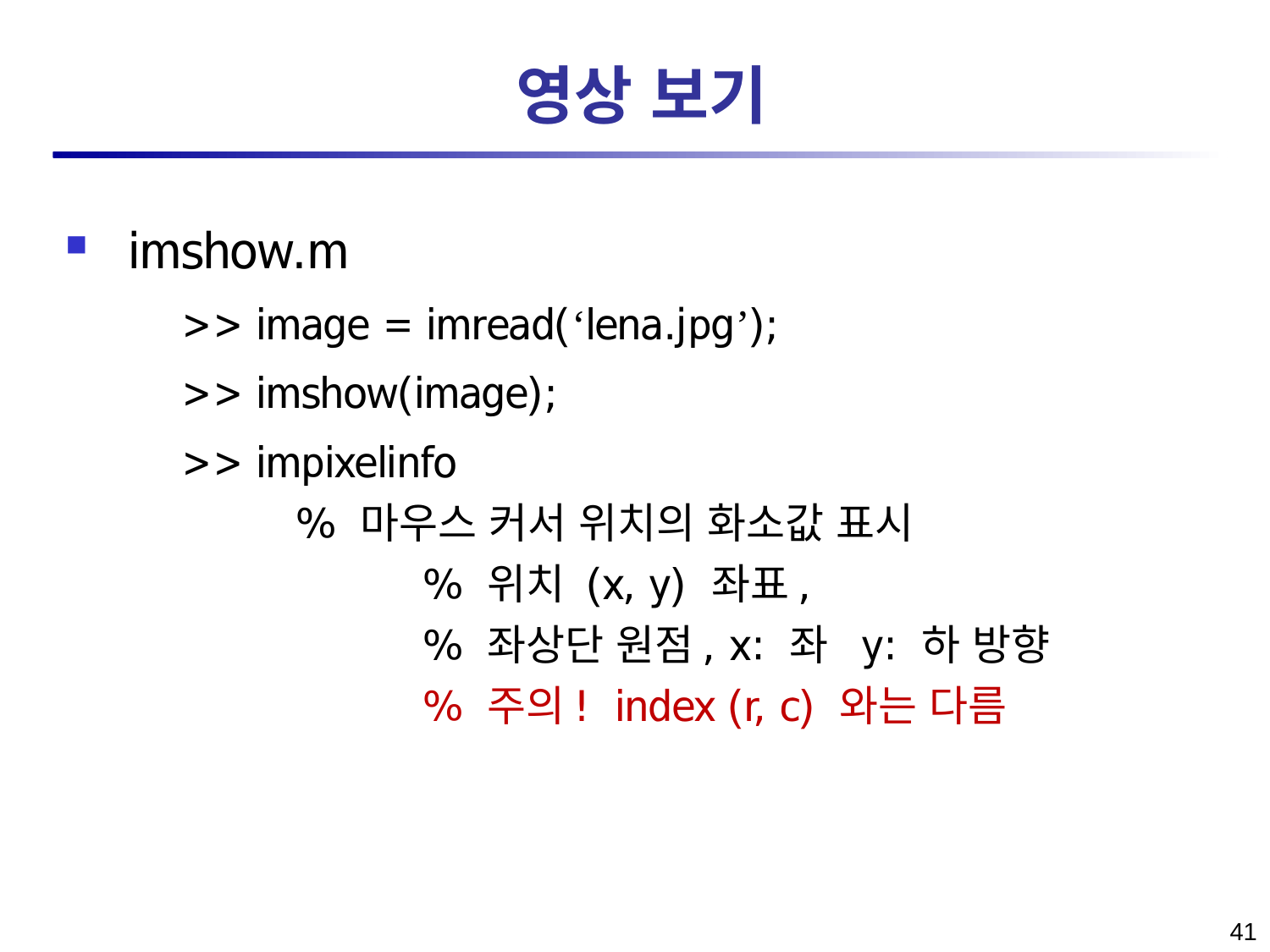

# 영상 보기
 imshow.m
	 >> image = imread(‘lena.jpg’);
    >> imshow(image);
    >> impixelinfo
       	% 마우스 커서 위치의 화소값 표시
	     	% 위치 (x, y) 좌표,
		% 좌상단 원점, x: 좌  y: 하 방향
		% 주의!  index (r, c) 와는 다름

41